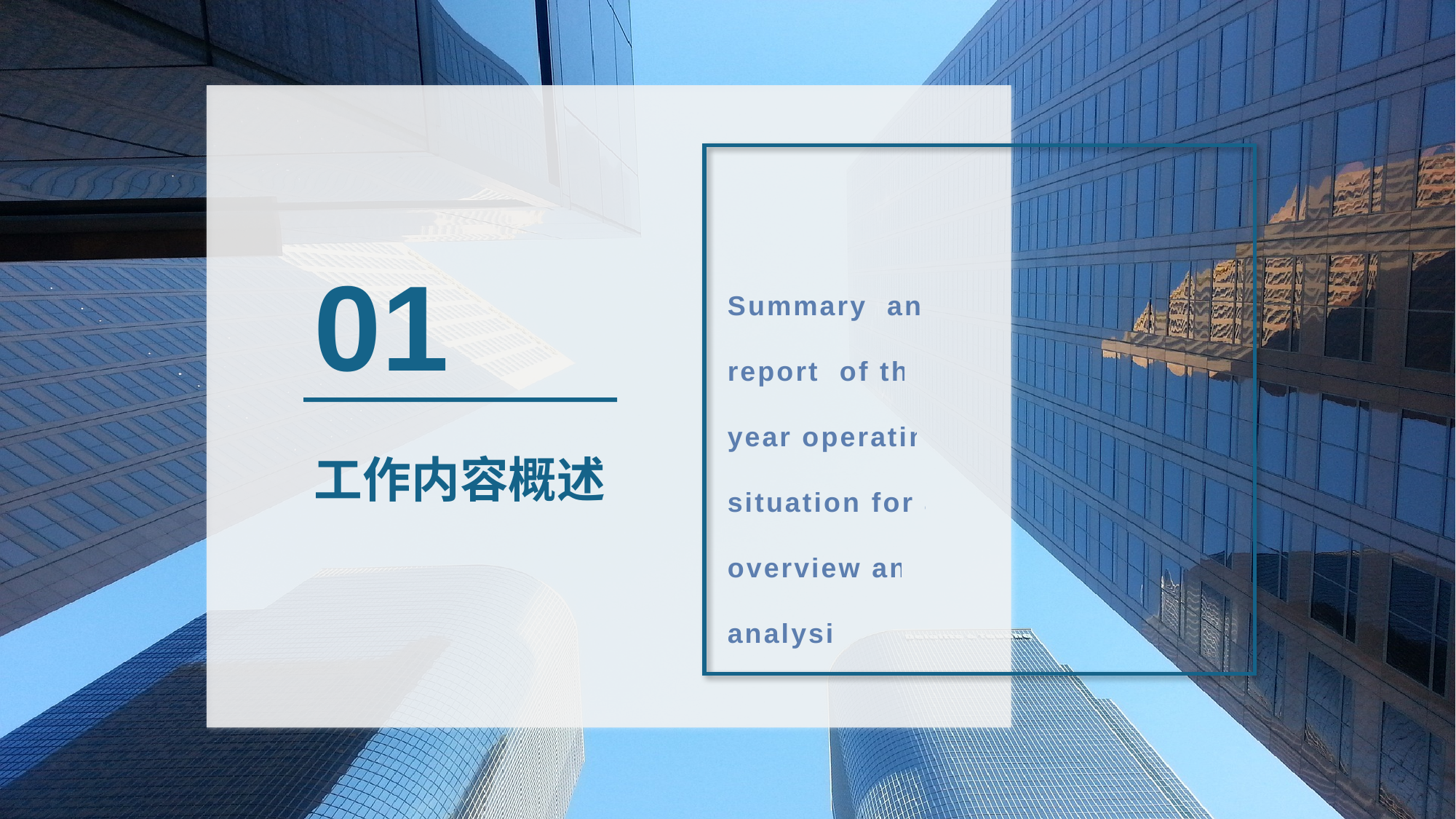

01
Summary  and  report  of this year operating situation for an overview and analysis

工作内容概述